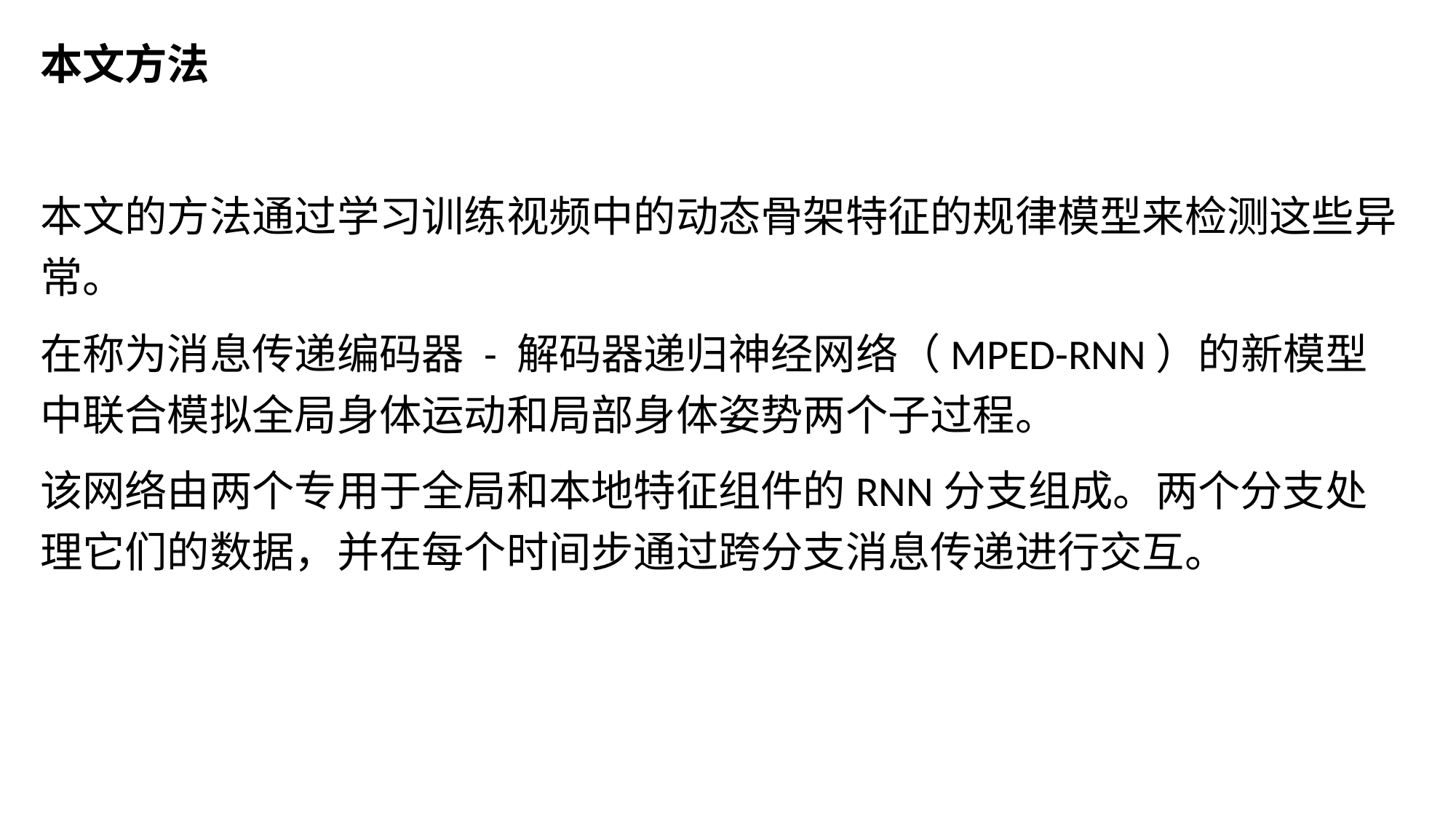

本文方法

本文的方法通过学习训练视频中的动态骨架特征的规律模型来检测这些异常。
在称为消息传递编码器 - 解码器递归神经网络（MPED-RNN）的新模型中联合模拟全局身体运动和局部身体姿势两个子过程。
该网络由两个专用于全局和本地特征组件的RNN分支组成。两个分支处理它们的数据，并在每个时间步通过跨分支消息传递进行交互。